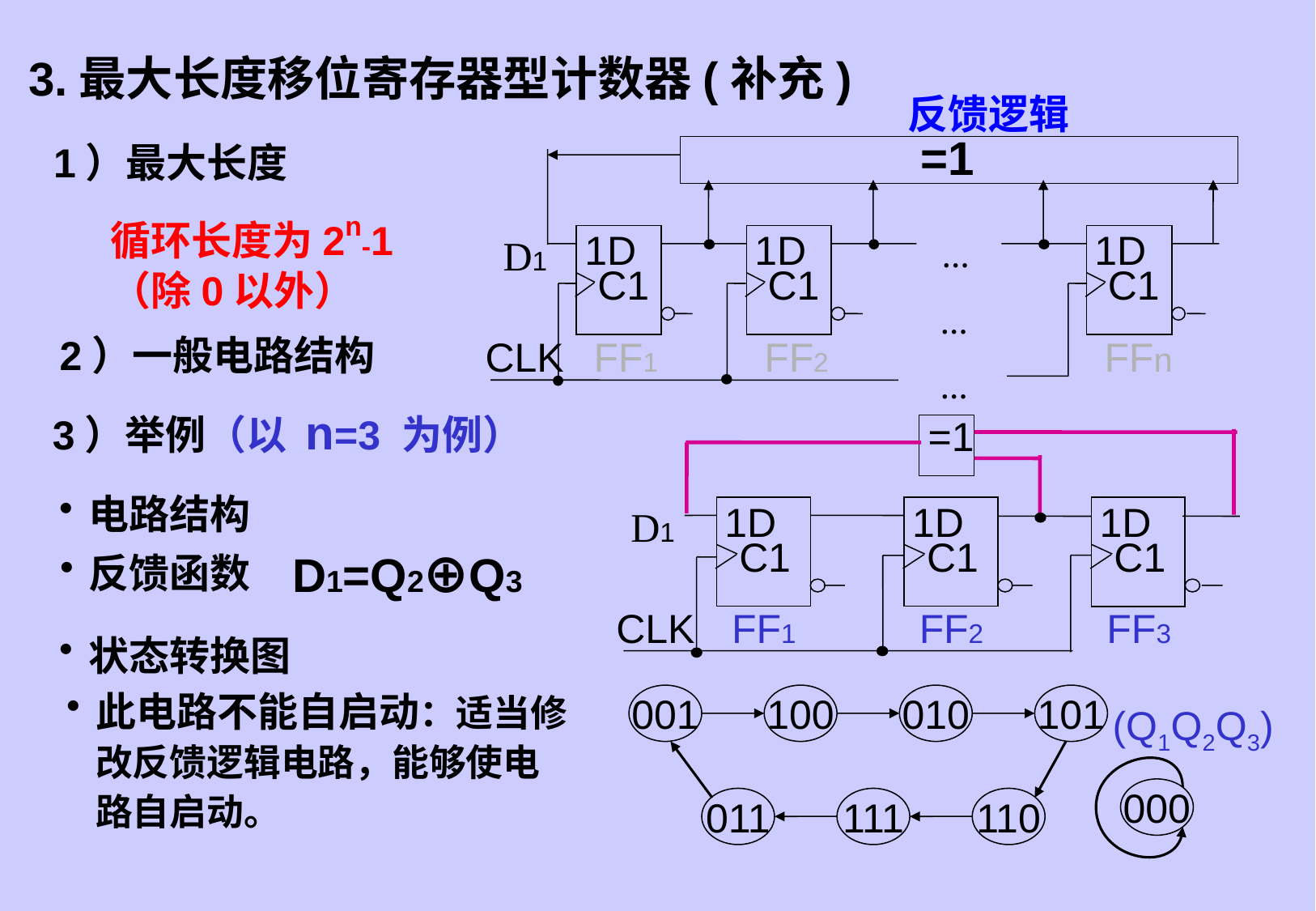

3.最大长度移位寄存器型计数器(补充)
反馈逻辑
=1

1D
1D
1D
D1

…
Q1
Q2
Qn

C1
C1
C1

…

CLK
FF1
FF2
FFn

…

1）最大长度
循环长度为2n-1 （除0以外）
2）一般电路结构
3）举例（以 n=3 为例）
=1

电路结构
1D
1D
1D
D1

Q1
Q2
Q3

C1
C1
C1

CLK
FF1
FF2
FF3

D1=Q2⊕Q3
反馈函数
状态转换图
此电路不能自启动：适当修改反馈逻辑电路，能够使电路自启动。
001
100
010
101
(Q1Q2Q3)

000
011
111
110